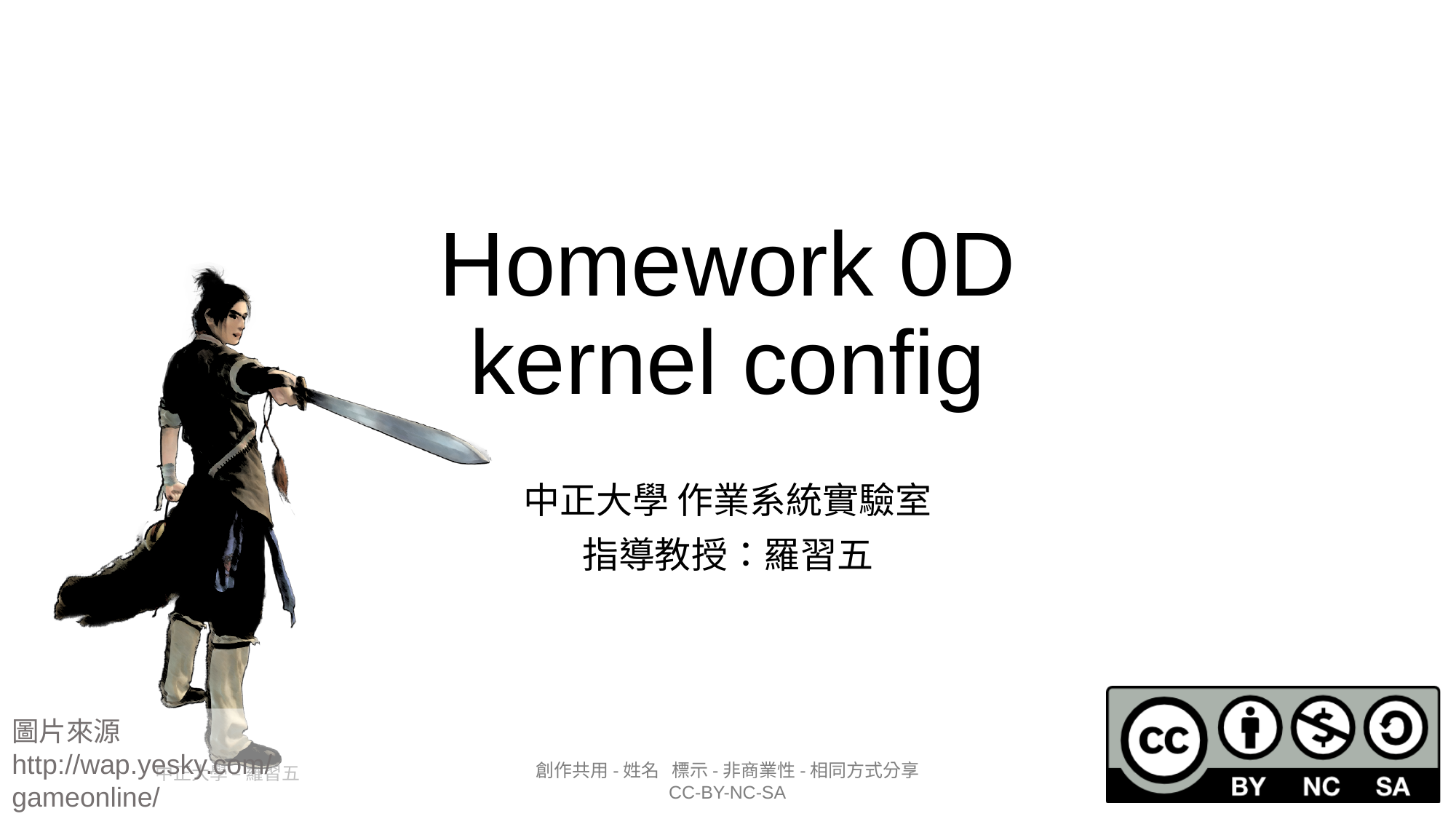

# Homework 0D kernel config
中正大學 作業系統實驗室
指導教授：羅習五